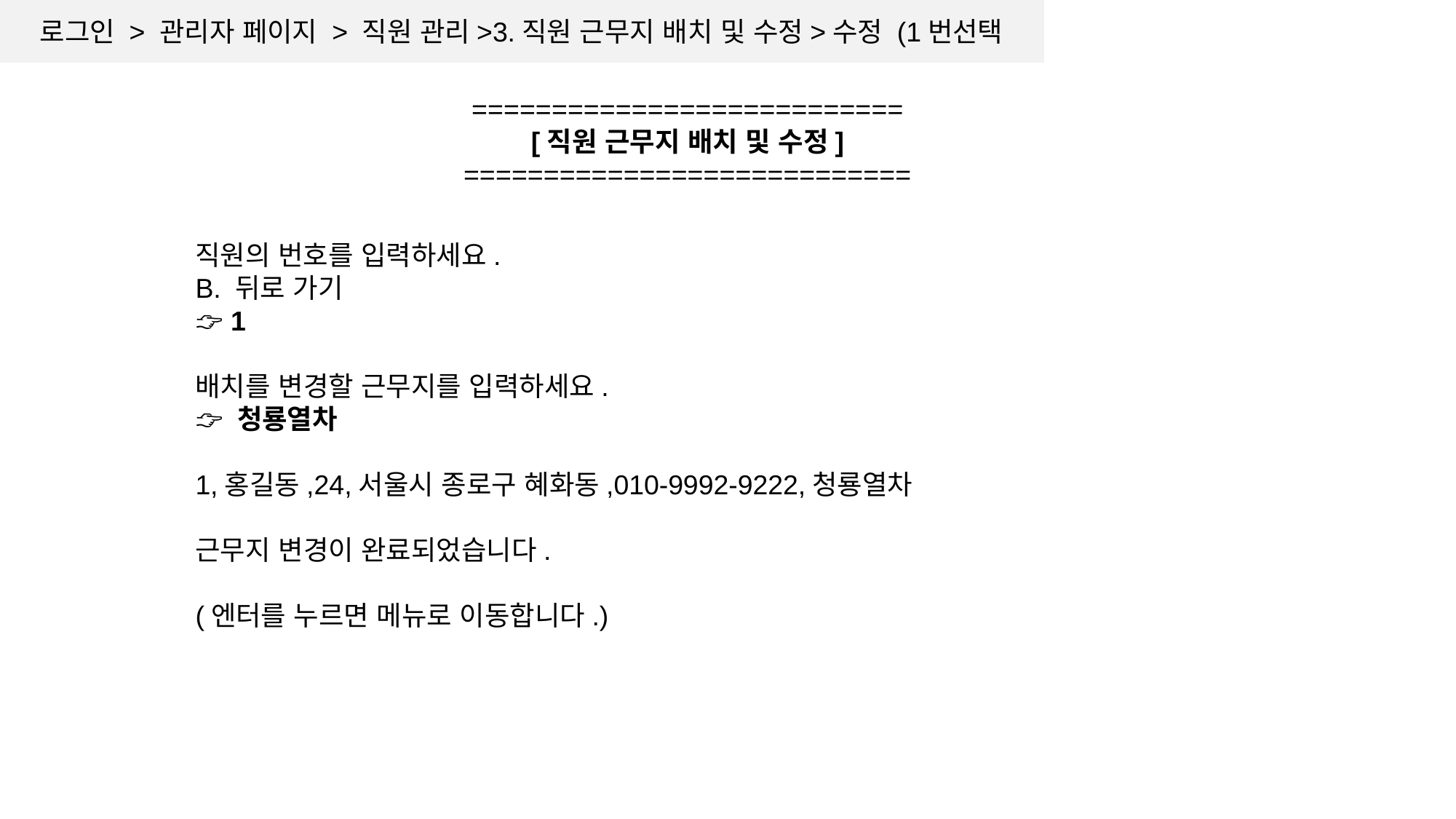

로그인 > 관리자 페이지 > 직원 관리>3.직원 근무지 배치 및 수정>수정 (1번선택

===========================
[직원 근무지 배치 및 수정]
============================
직원의 번호를 입력하세요.
B. 뒤로 가기
👉 1

배치를 변경할 근무지를 입력하세요.
👉 청룡열차

1,홍길동,24,서울시 종로구 혜화동,010-9992-9222,청룡열차

근무지 변경이 완료되었습니다.

(엔터를 누르면 메뉴로 이동합니다.)